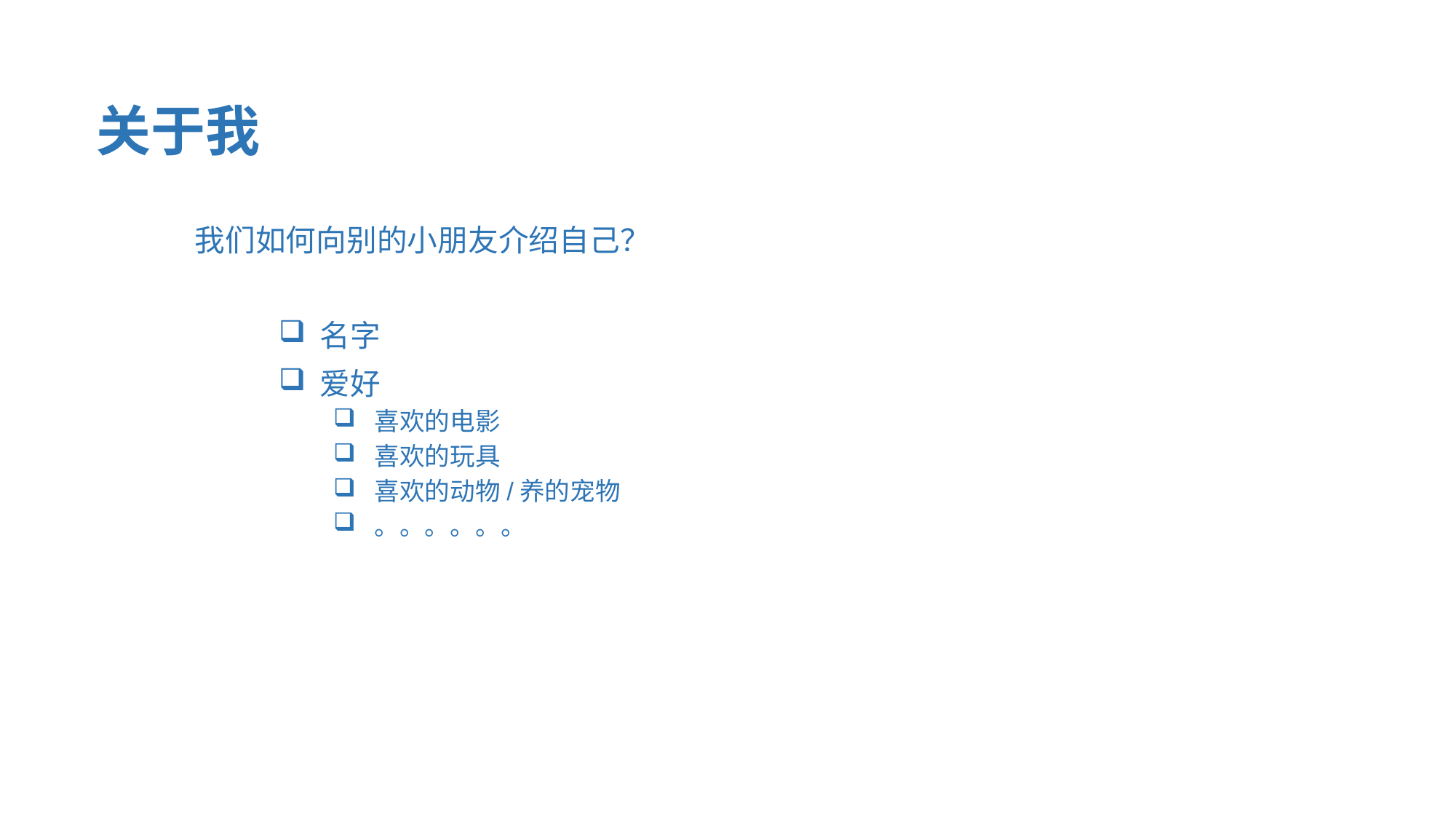

关于我

我们如何向别的小朋友介绍自己？

名字
爱好
喜欢的电影
喜欢的玩具
喜欢的动物/养的宠物
。。。。。。